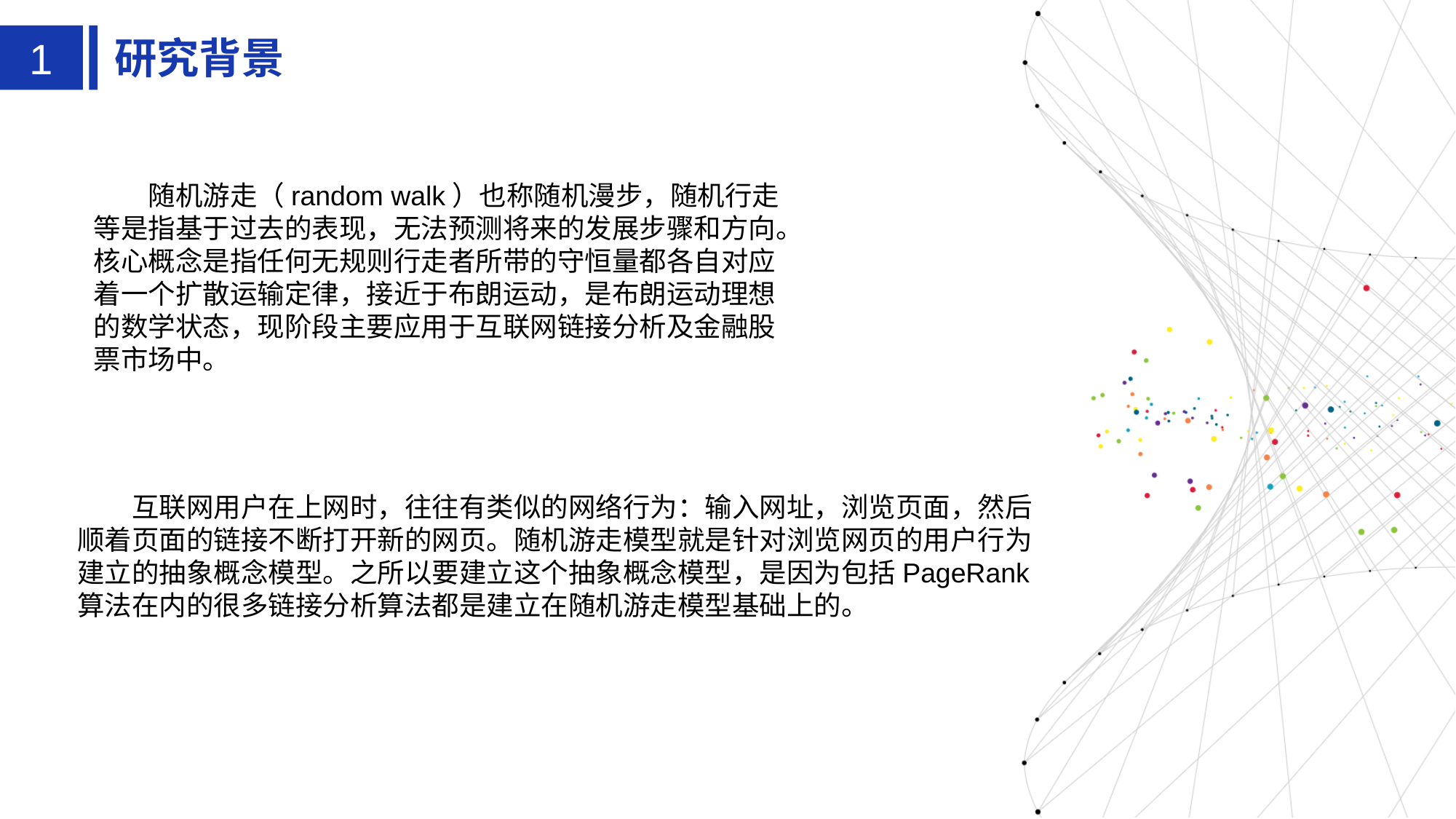

1

研究背景
随机游走（random walk）也称随机漫步，随机行走等是指基于过去的表现，无法预测将来的发展步骤和方向。核心概念是指任何无规则行走者所带的守恒量都各自对应着一个扩散运输定律，接近于布朗运动，是布朗运动理想的数学状态，现阶段主要应用于互联网链接分析及金融股票市场中。
互联网用户在上网时，往往有类似的网络行为：输入网址，浏览页面，然后顺着页面的链接不断打开新的网页。随机游走模型就是针对浏览网页的用户行为建立的抽象概念模型。之所以要建立这个抽象概念模型，是因为包括PageRank算法在内的很多链接分析算法都是建立在随机游走模型基础上的。